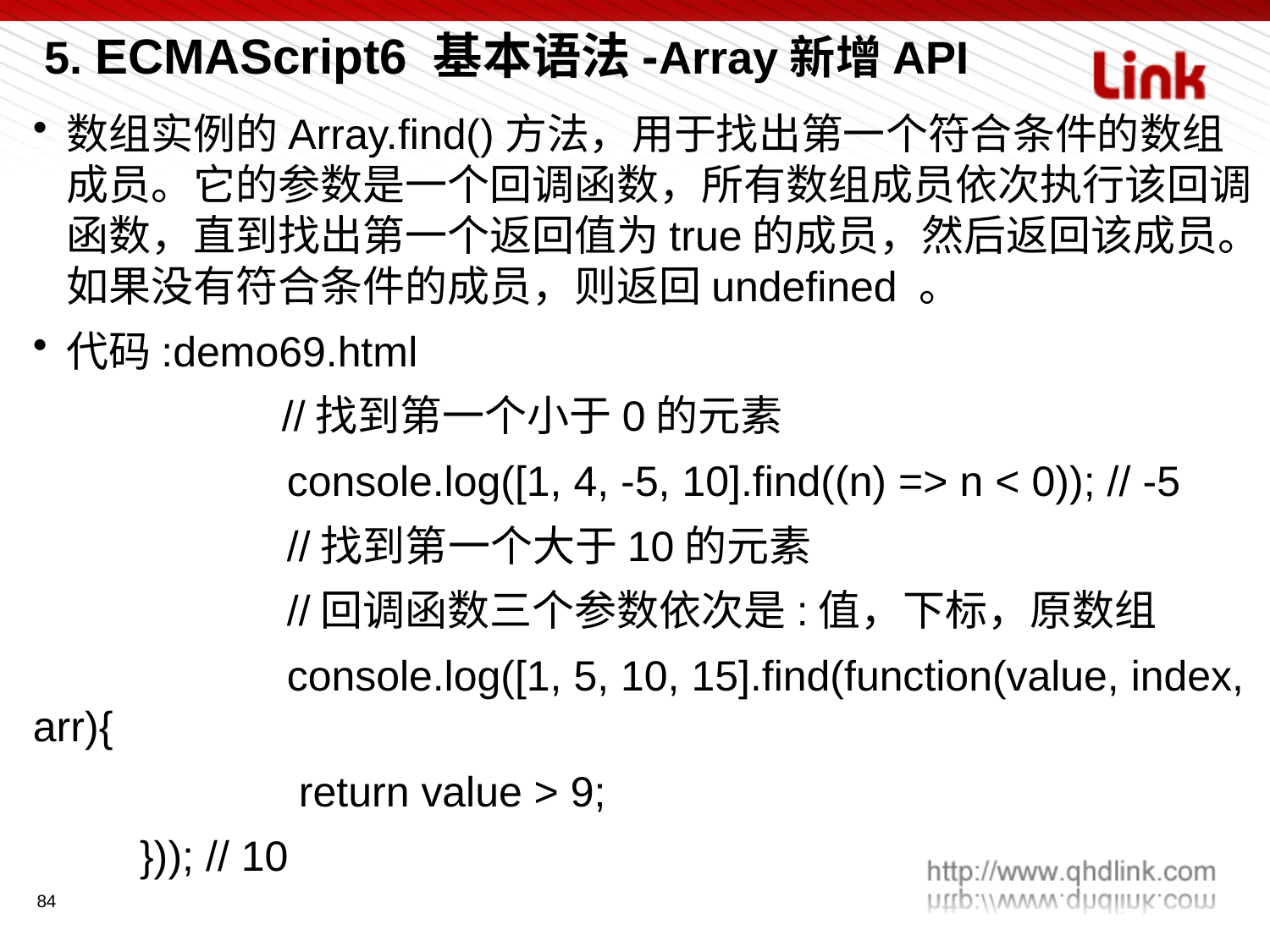

5. ECMAScript6 基本语法-Array新增API
数组实例的Array.find()方法，用于找出第一个符合条件的数组成员。它的参数是一个回调函数，所有数组成员依次执行该回调函数，直到找出第一个返回值为true的成员，然后返回该成员。如果没有符合条件的成员，则返回undefined 。
代码:demo69.html
                     //找到第一个小于0的元素
		console.log([1, 4, -5, 10].find((n) => n < 0)); // -5
		//找到第一个大于10的元素
		//回调函数三个参数依次是:值，下标，原数组
		console.log([1, 5, 10, 15].find(function(value, index, arr){
		 return value > 9;
         })); // 10
84